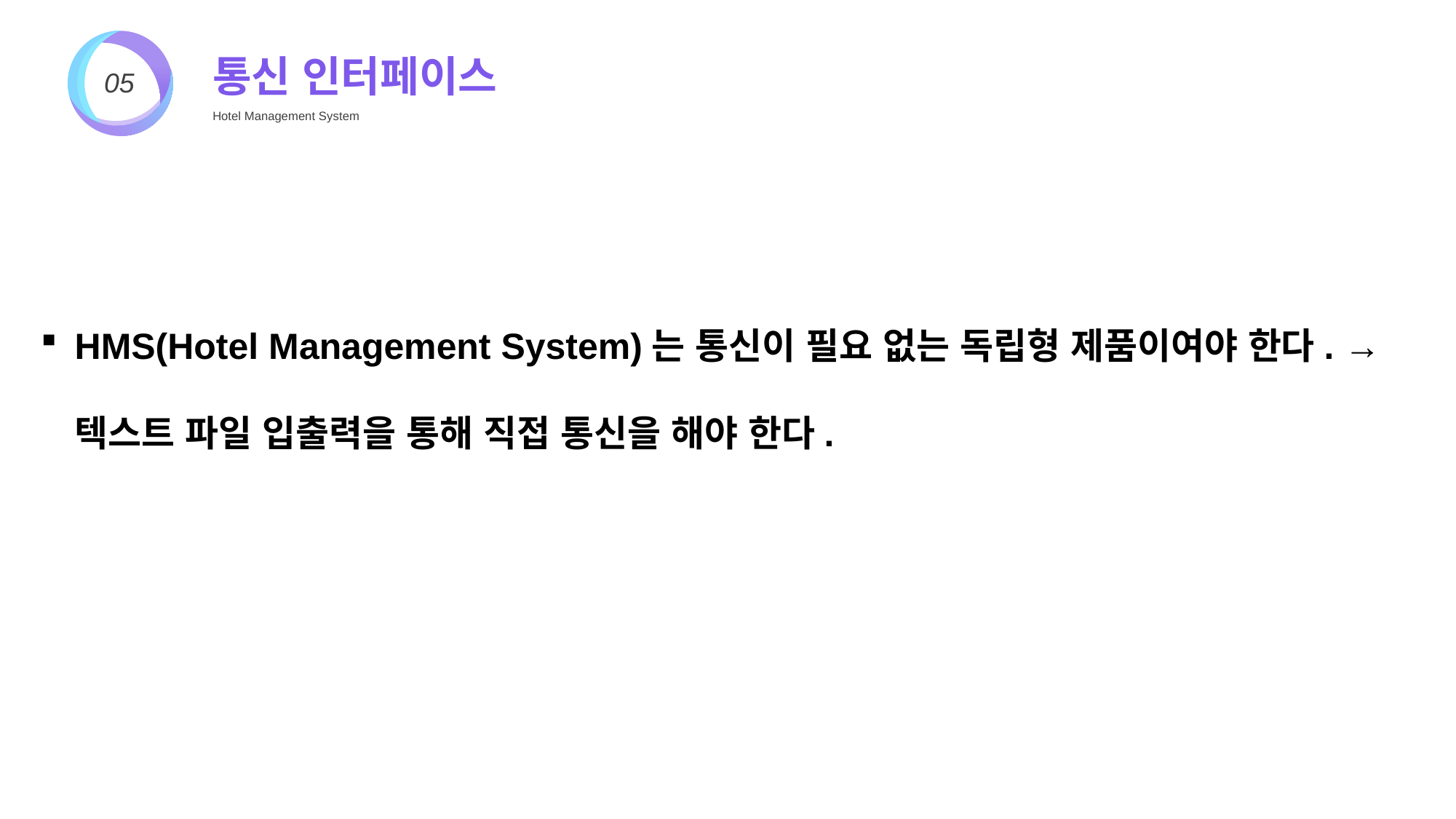

통신 인터페이스
Hotel Management System
05
HMS(Hotel Management System)는 통신이 필요 없는 독립형 제품이여야 한다. →  텍스트 파일 입출력을 통해 직접 통신을 해야 한다.